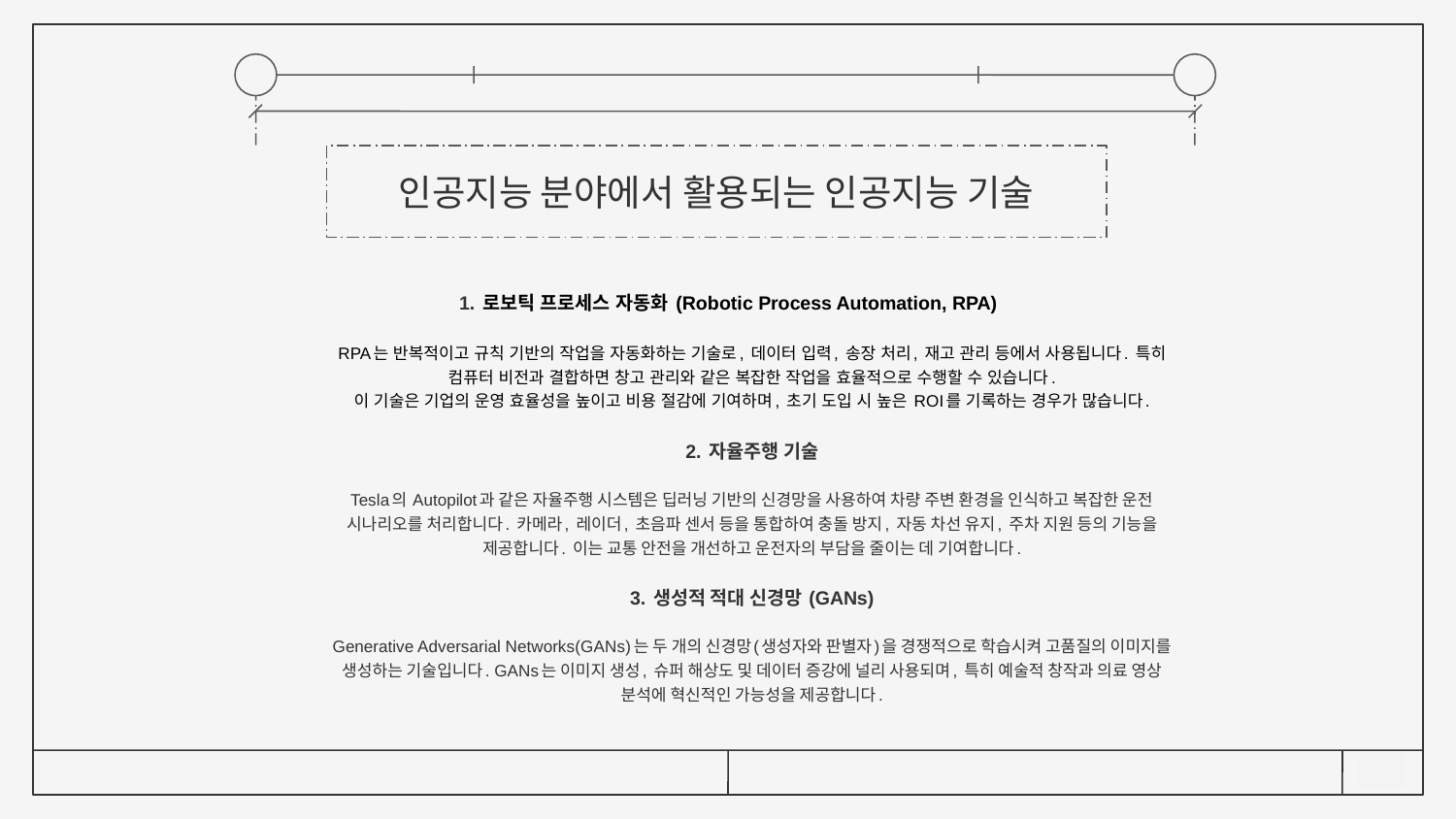

# 인공지능 분야에서 활용되는 인공지능 기술
1. 로보틱 프로세스 자동화 (Robotic Process Automation, RPA)

RPA는 반복적이고 규칙 기반의 작업을 자동화하는 기술로, 데이터 입력, 송장 처리, 재고 관리 등에서 사용됩니다. 특히 컴퓨터 비전과 결합하면 창고 관리와 같은 복잡한 작업을 효율적으로 수행할 수 있습니다.
이 기술은 기업의 운영 효율성을 높이고 비용 절감에 기여하며, 초기 도입 시 높은 ROI를 기록하는 경우가 많습니다.

2. 자율주행 기술

Tesla의 Autopilot과 같은 자율주행 시스템은 딥러닝 기반의 신경망을 사용하여 차량 주변 환경을 인식하고 복잡한 운전 시나리오를 처리합니다. 카메라, 레이더, 초음파 센서 등을 통합하여 충돌 방지, 자동 차선 유지, 주차 지원 등의 기능을 제공합니다. 이는 교통 안전을 개선하고 운전자의 부담을 줄이는 데 기여합니다.

3. 생성적 적대 신경망 (GANs)

Generative Adversarial Networks(GANs)는 두 개의 신경망(생성자와 판별자)을 경쟁적으로 학습시켜 고품질의 이미지를 생성하는 기술입니다. GANs는 이미지 생성, 슈퍼 해상도 및 데이터 증강에 널리 사용되며, 특히 예술적 창작과 의료 영상 분석에 혁신적인 가능성을 제공합니다.